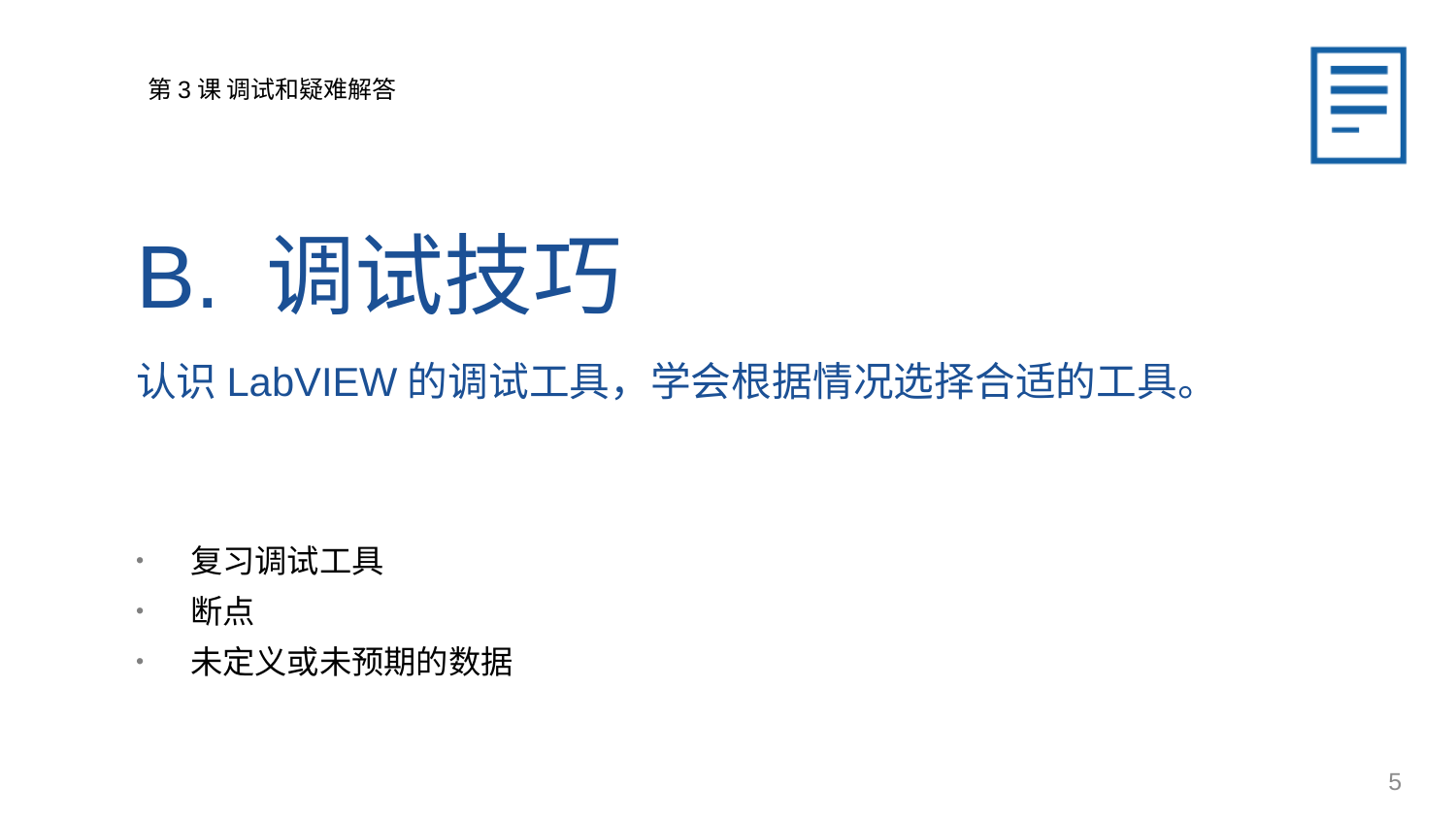

B. 调试技巧
认识LabVIEW的调试工具，学会根据情况选择合适的工具。
复习调试工具
断点
未定义或未预期的数据
5